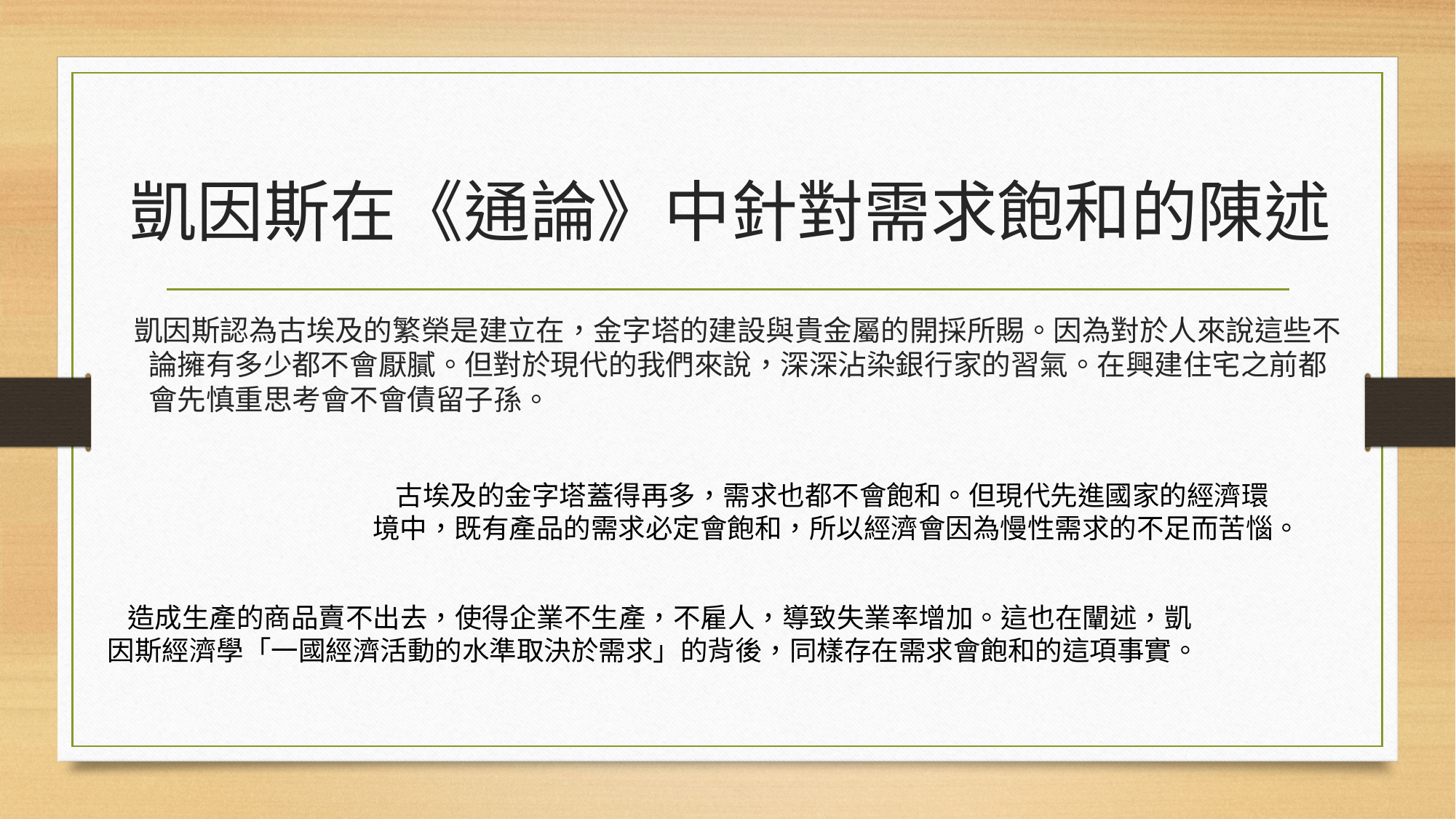

# 凱因斯在《通論》中針對需求飽和的陳述
  凱因斯認為古埃及的繁榮是建立在，金字塔的建設與貴金屬的開採所賜。因為對於人來說這些不論擁有多少都不會厭膩。但對於現代的我們來說，深深沾染銀行家的習氣。在興建住宅之前都會先慎重思考會不會債留子孫。

  古埃及的金字塔蓋得再多，需求也都不會飽和。但現代先進國家的經濟環境中，既有產品的需求必定會飽和，所以經濟會因為慢性需求的不足而苦惱。
 造成生產的商品賣不出去，使得企業不生產，不雇人，導致失業率增加。這也在闡述，凱因斯經濟學「一國經濟活動的水準取決於需求」的背後，同樣存在需求會飽和的這項事實。